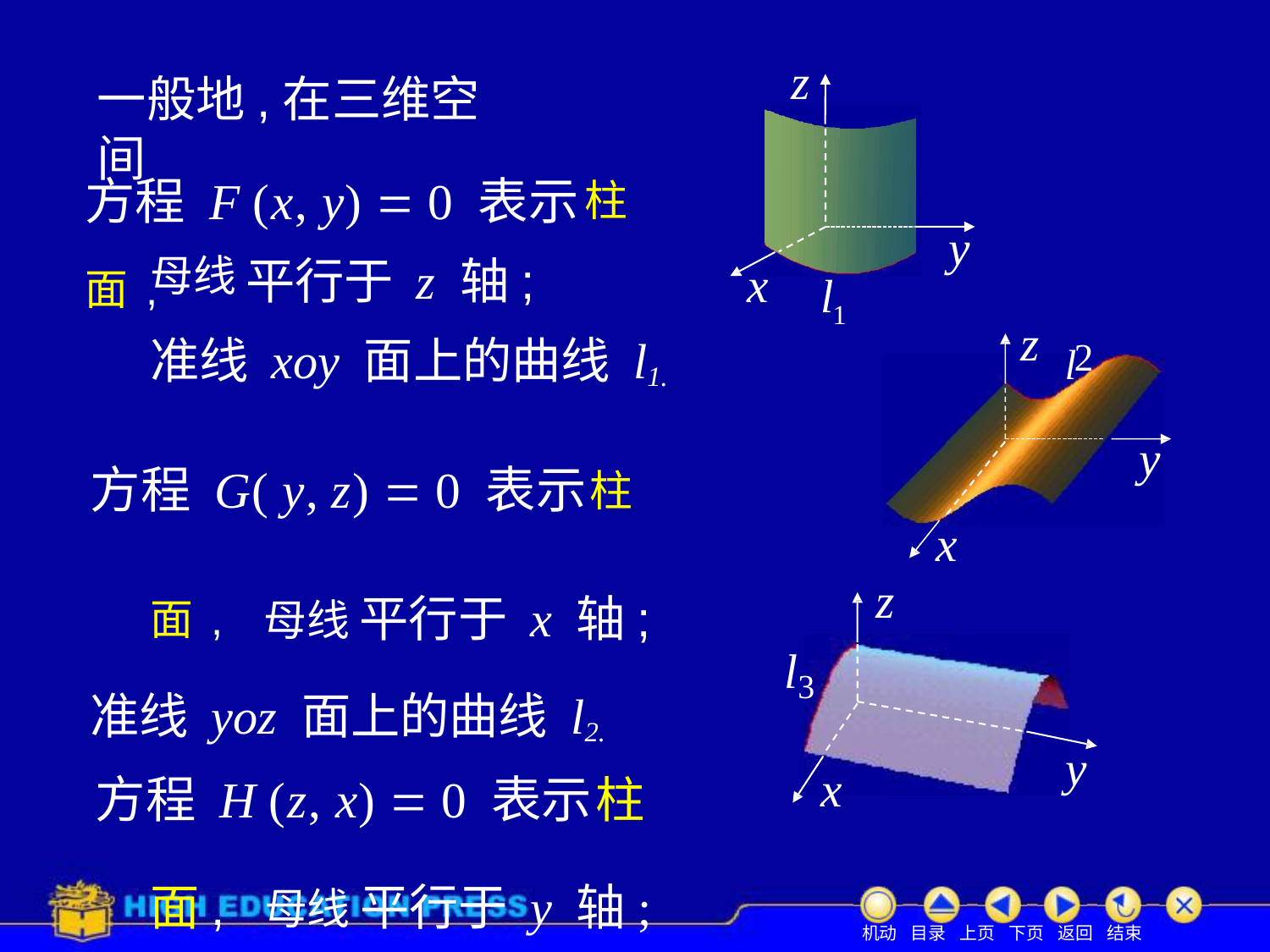

z
# 一般地,在三维空间

方程 F (x, y) = 0 表示柱面,

母线 平行于 z 轴;
准线 xoy 面上的曲线 l1.
方程 G( y, z) = 0 表示柱面,  母线 平行于 x 轴;
准线 yoz 面上的曲线 l2.
方程 H (z, x) = 0 表示柱面,  母线 平行于 y 轴;
准线 xoz 面上的曲线 l3.
y

x
l
z	l
1
2

y

x

z

l3

y

x

机动 目录 上页 下页 返回 结束